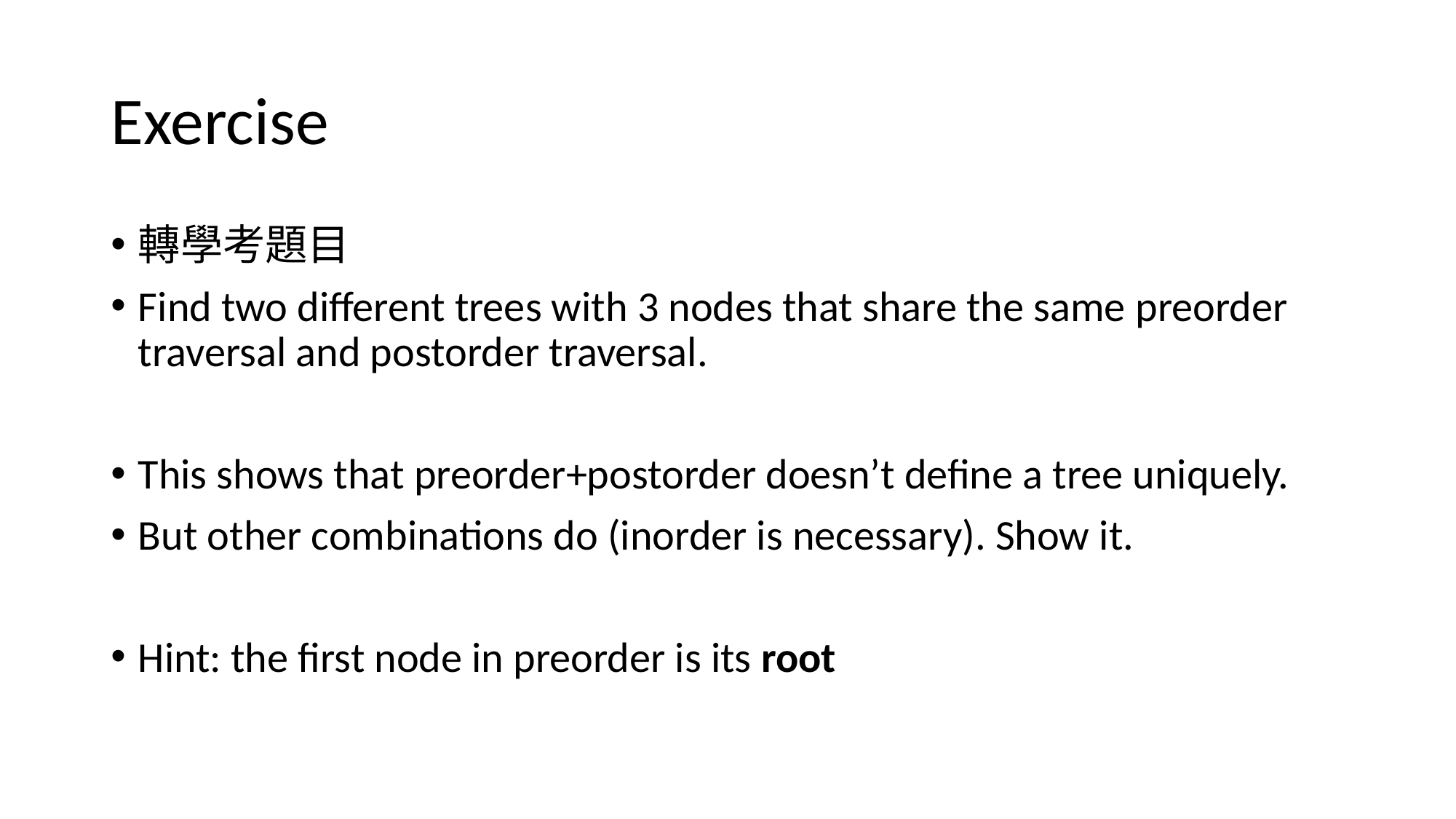

# Exercise
轉學考題目
Find two different trees with 3 nodes that share the same preorder traversal and postorder traversal.

This shows that preorder+postorder doesn’t define a tree uniquely.
But other combinations do (inorder is necessary). Show it.

Hint: the first node in preorder is its root